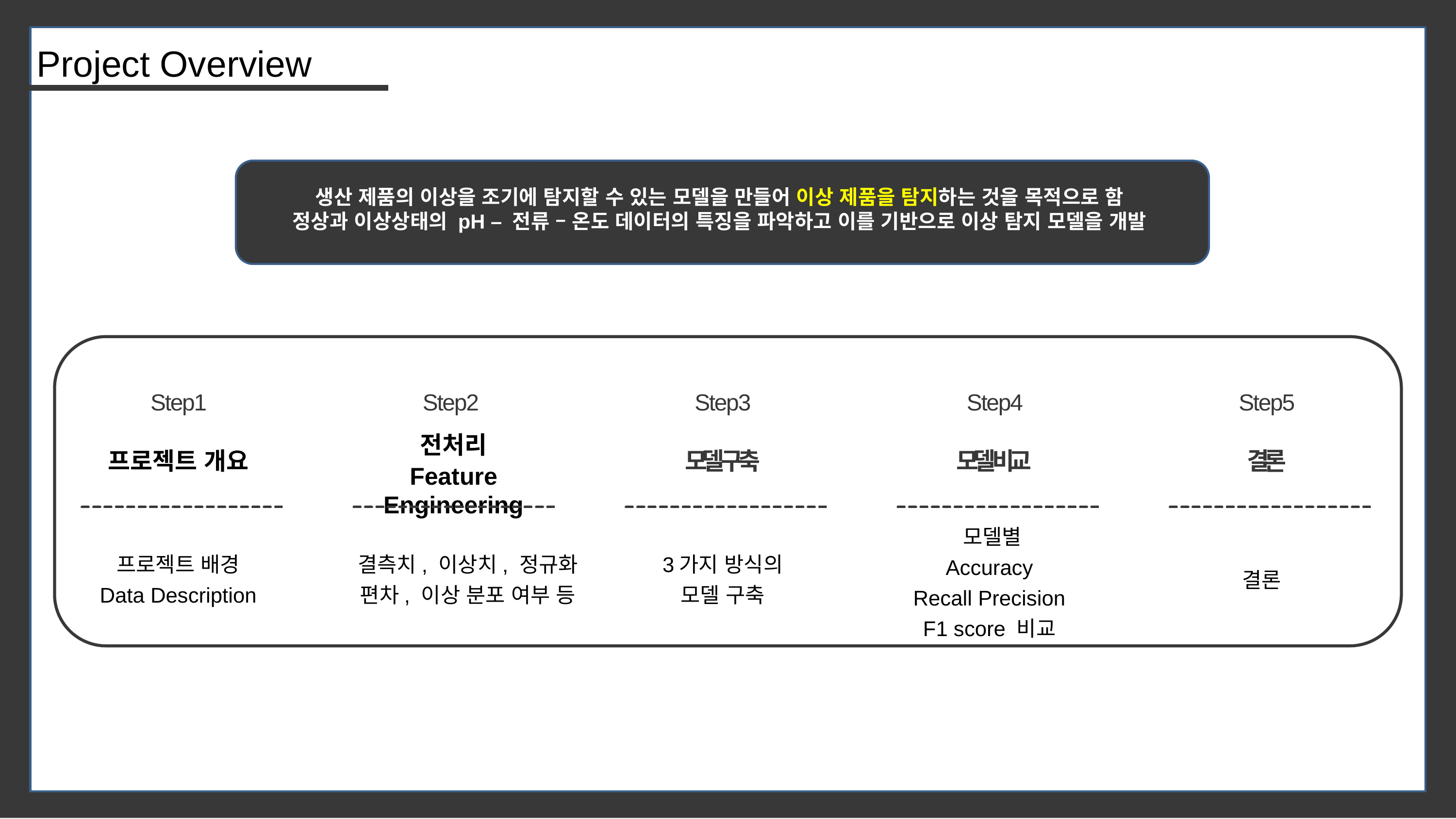

Project Overview

생산 제품의 이상을 조기에 탐지할 수 있는 모델을 만들어 이상 제품을 탐지하는 것을 목적으로 함
정상과 이상상태의 pH – 전류 – 온도 데이터의 특징을 파악하고 이를 기반으로 이상 탐지 모델을 개발

Step1
Step2
Step3
Step4
Step5
전처리
Feature Engineering
프로젝트 개요
모델 구축
모델 비교
결론

모델별
Accuracy
Recall Precision
F1 score 비교
프로젝트 배경
Data Description
결측치, 이상치, 정규화
편차, 이상 분포 여부 등
3가지 방식의
모델 구축
결론